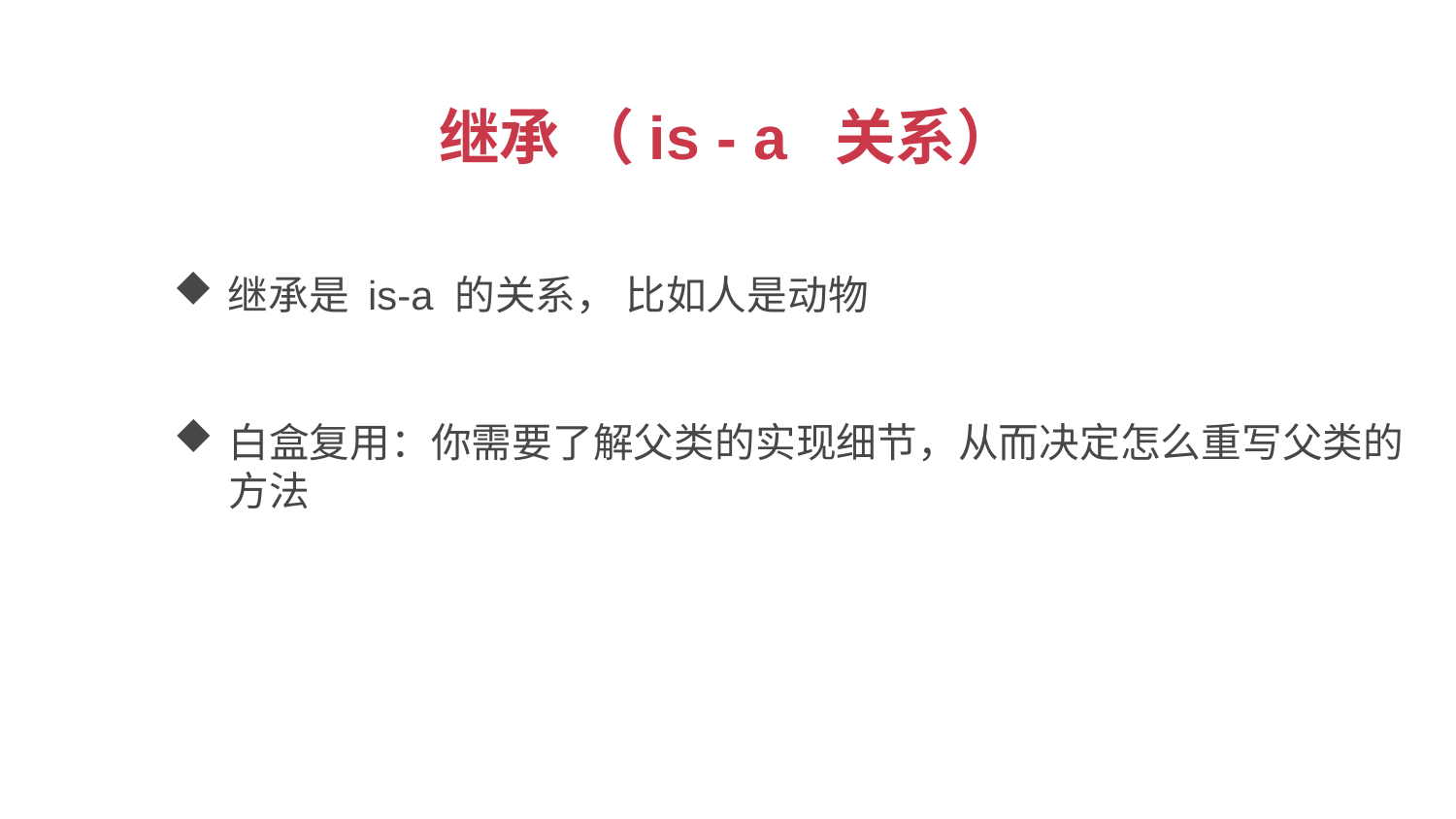

继承 （is - a  关系）
继承是 is-a 的关系， 比如人是动物
白盒复用：你需要了解父类的实现细节，从而决定怎么重写父类的方法